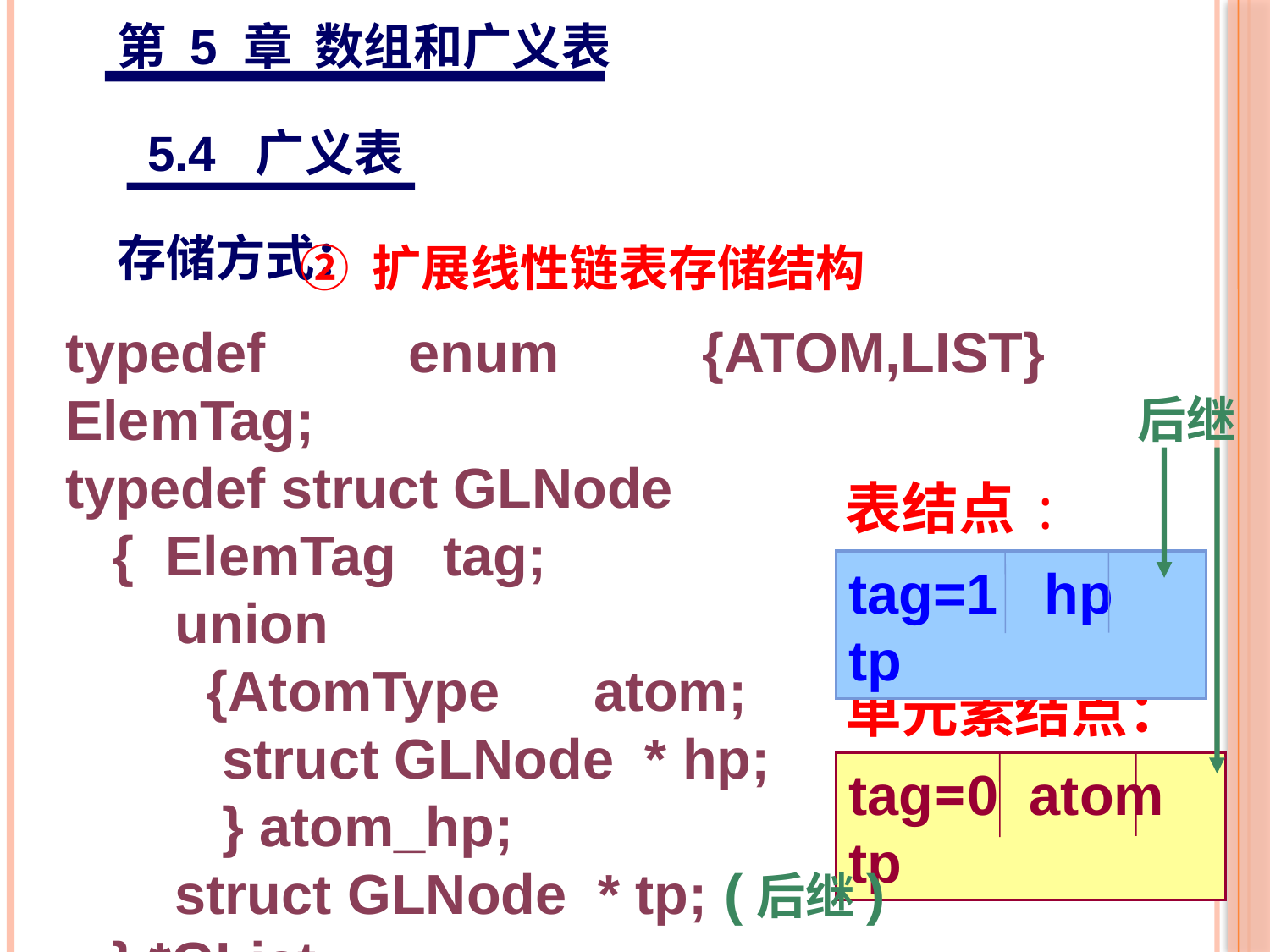

第 5 章  数组和广义表

5.4  广义表

存储方式：
② 扩展线性链表存储结构
typedef enum {ATOM,LIST} ElemTag;
typedef struct GLNode
   {  ElemTag   tag;
       union
         {AtomType      atom;
          struct GLNode  * hp;
          } atom_hp;
       struct GLNode  * tp; (后继)
   } *GList;
后继

表结点:

单元素结点：
tag=1   hp   tp

tag=0  atom  tp